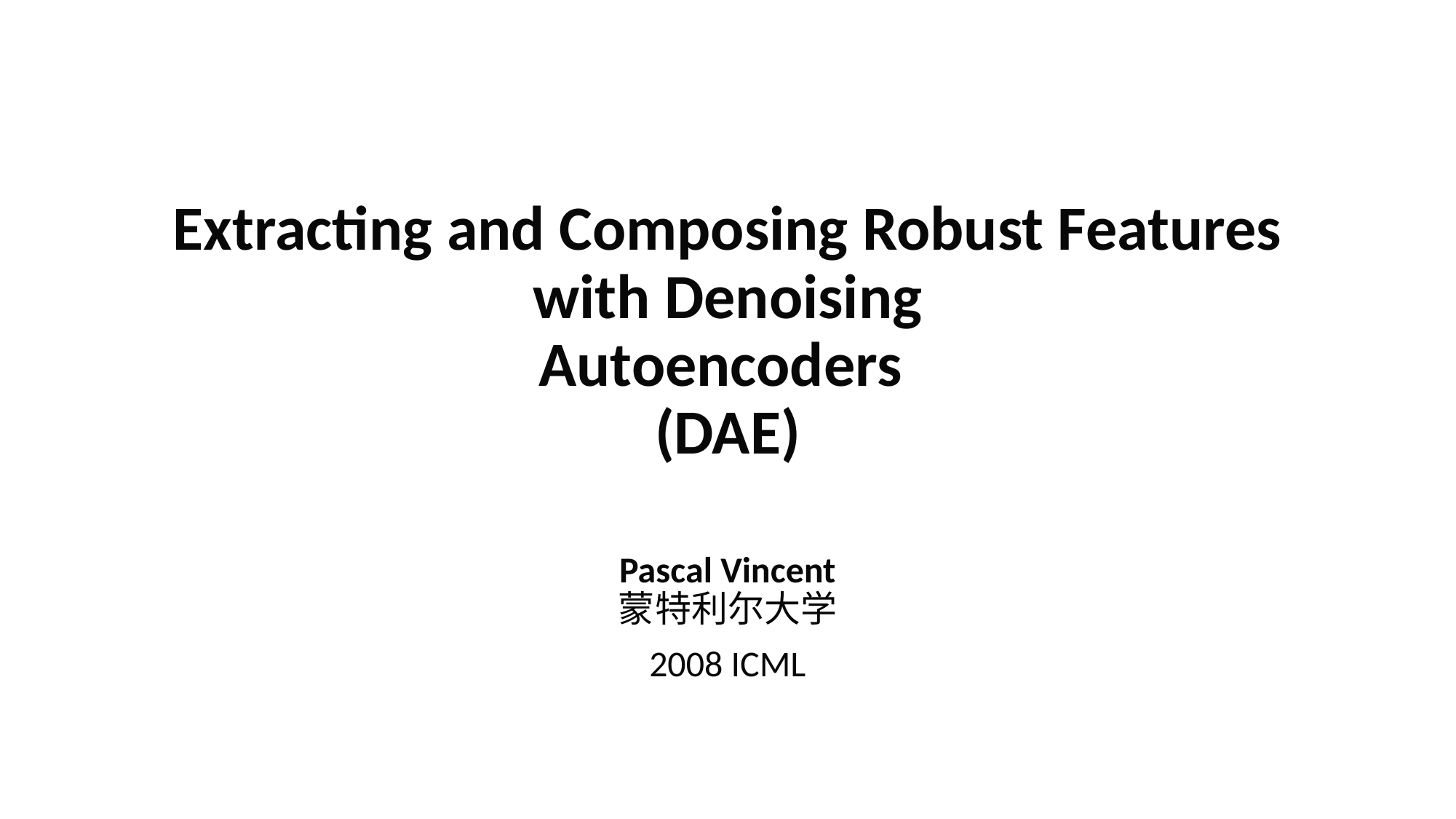

# Extracting and Composing Robust Features with Denoising Autoencoders (DAE)
Pascal Vincent
蒙特利尔大学
2008 ICML